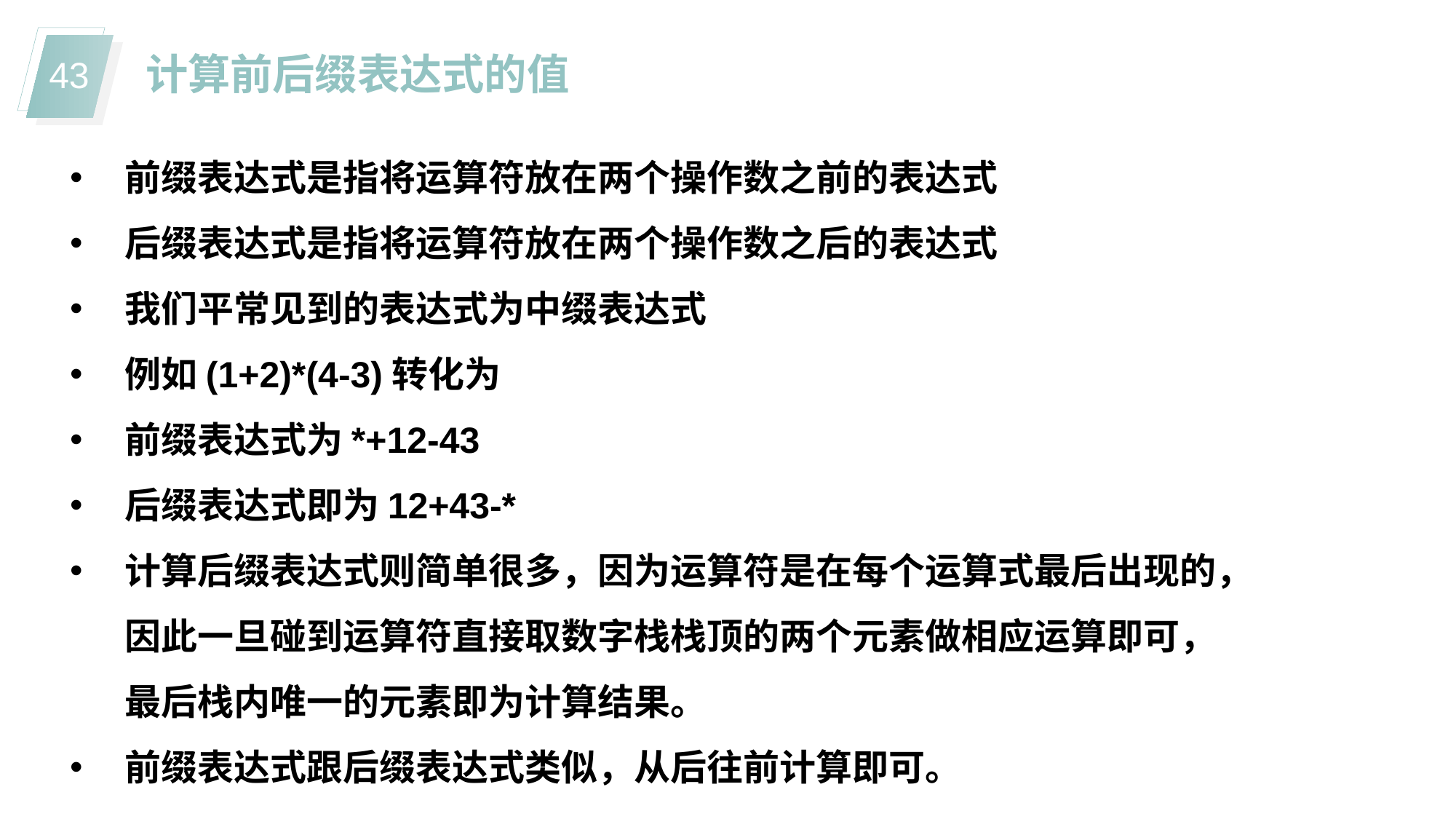

计算前后缀表达式的值
前缀表达式是指将运算符放在两个操作数之前的表达式
后缀表达式是指将运算符放在两个操作数之后的表达式
我们平常见到的表达式为中缀表达式
例如(1+2)*(4-3)转化为
前缀表达式为*+12-43
后缀表达式即为12+43-*
计算后缀表达式则简单很多，因为运算符是在每个运算式最后出现的，因此一旦碰到运算符直接取数字栈栈顶的两个元素做相应运算即可，最后栈内唯一的元素即为计算结果。
前缀表达式跟后缀表达式类似，从后往前计算即可。